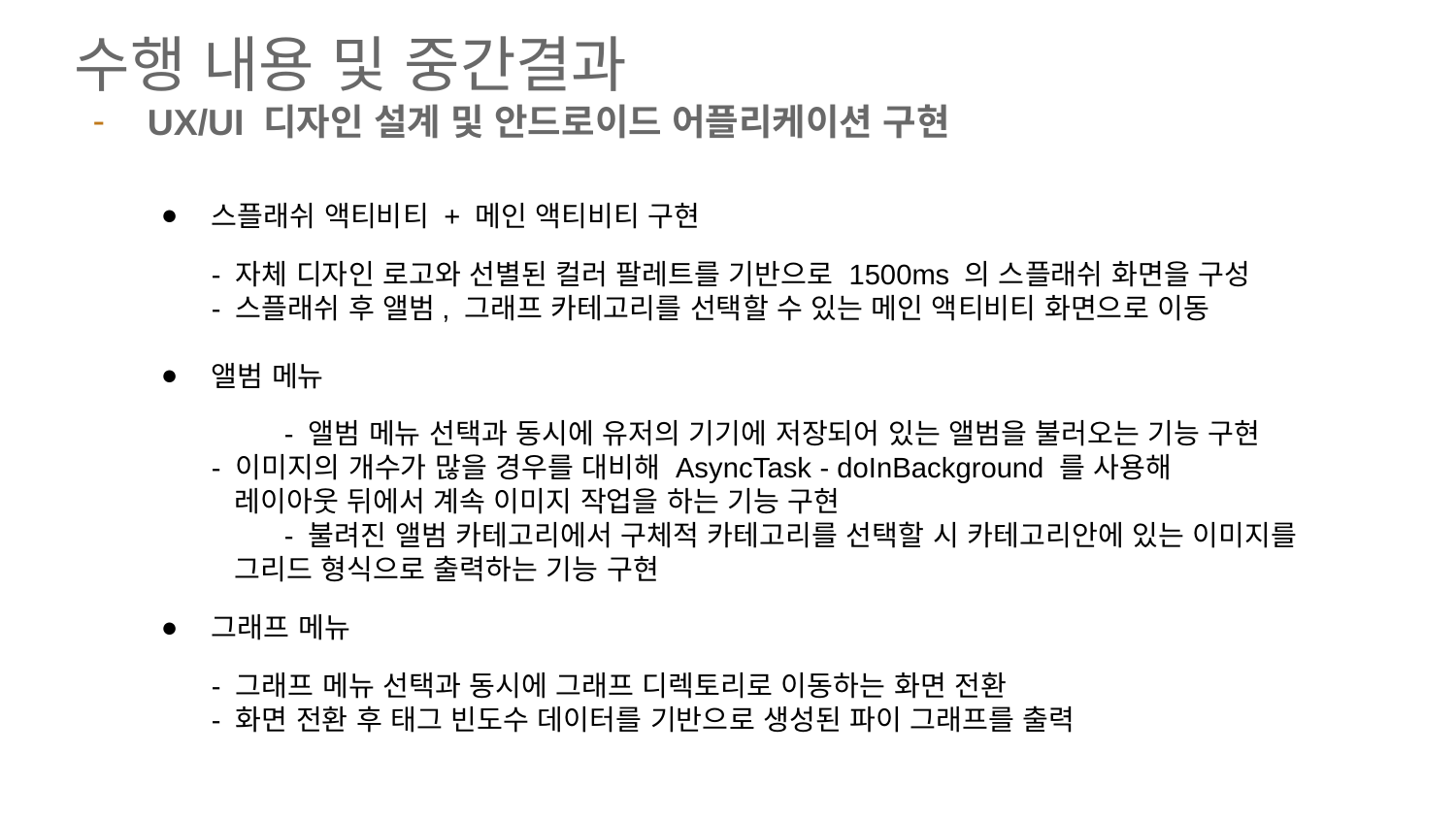

# 수행 내용 및 중간결과
UX/UI 디자인 설계 및 안드로이드 어플리케이션 구현
스플래쉬 액티비티 + 메인 액티비티 구현
- 자체 디자인 로고와 선별된 컬러 팔레트를 기반으로 1500ms 의 스플래쉬 화면을 구성
- 스플래쉬 후 앨범, 그래프 카테고리를 선택할 수 있는 메인 액티비티 화면으로 이동

앨범 메뉴

	- 앨범 메뉴 선택과 동시에 유저의 기기에 저장되어 있는 앨범을 불러오는 기능 구현
- 이미지의 개수가 많을 경우를 대비해 AsyncTask - doInBackground 를 사용해
  레이아웃 뒤에서 계속 이미지 작업을 하는 기능 구현
	- 불려진 앨범 카테고리에서 구체적 카테고리를 선택할 시 카테고리안에 있는 이미지를
  그리드 형식으로 출력하는 기능 구현

그래프 메뉴

- 그래프 메뉴 선택과 동시에 그래프 디렉토리로 이동하는 화면 전환
- 화면 전환 후 태그 빈도수 데이터를 기반으로 생성된 파이 그래프를 출력